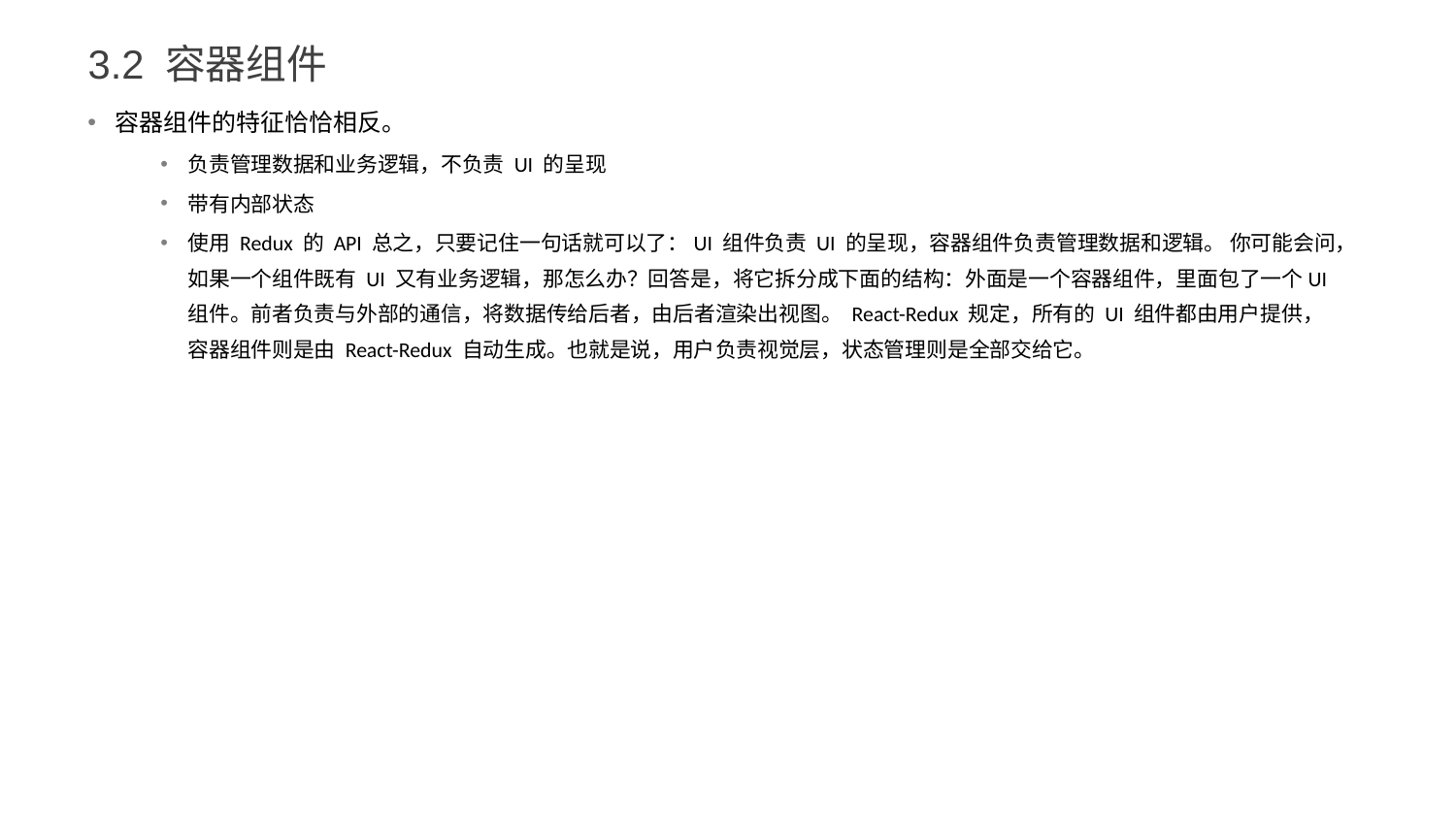

3.2 容器组件
容器组件的特征恰恰相反。
负责管理数据和业务逻辑，不负责 UI 的呈现
带有内部状态
使用 Redux 的 API 总之，只要记住一句话就可以了：UI 组件负责 UI 的呈现，容器组件负责管理数据和逻辑。 你可能会问，如果一个组件既有 UI 又有业务逻辑，那怎么办？回答是，将它拆分成下面的结构：外面是一个容器组件，里面包了一个UI 组件。前者负责与外部的通信，将数据传给后者，由后者渲染出视图。 React-Redux 规定，所有的 UI 组件都由用户提供，容器组件则是由 React-Redux 自动生成。也就是说，用户负责视觉层，状态管理则是全部交给它。